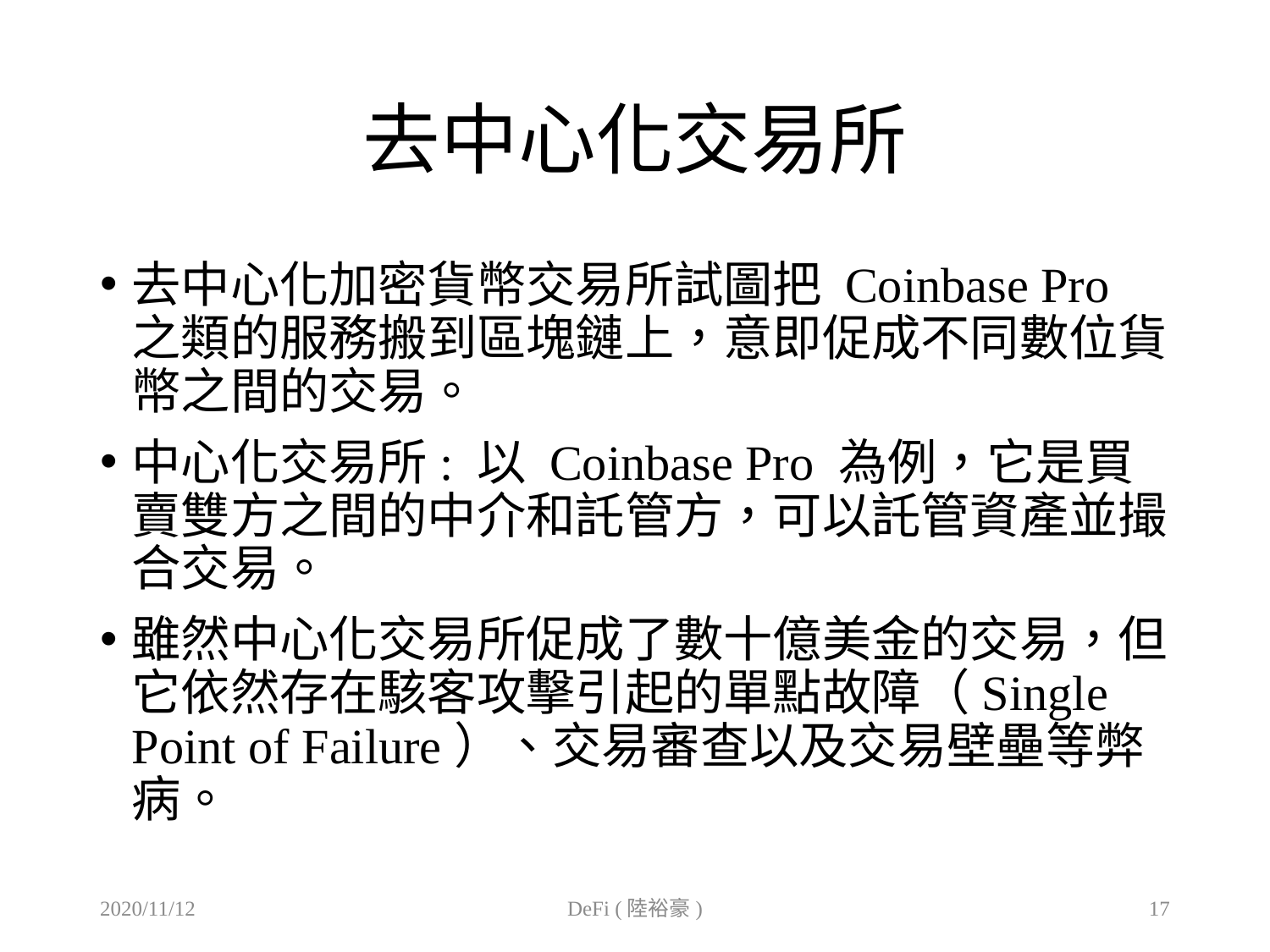

# 去中心化交易所
去中心化加密貨幣交易所試圖把 Coinbase Pro 之類的服務搬到區塊鏈上，意即促成不同數位貨幣之間的交易。
中心化交易所: 以 Coinbase Pro 為例，它是買賣雙方之間的中介和託管方，可以託管資產並撮合交易。
雖然中心化交易所促成了數十億美金的交易，但它依然存在駭客攻擊引起的單點故障（Single Point of Failure）、交易審查以及交易壁壘等弊病。

2020/11/12
DeFi (陸裕豪)
17